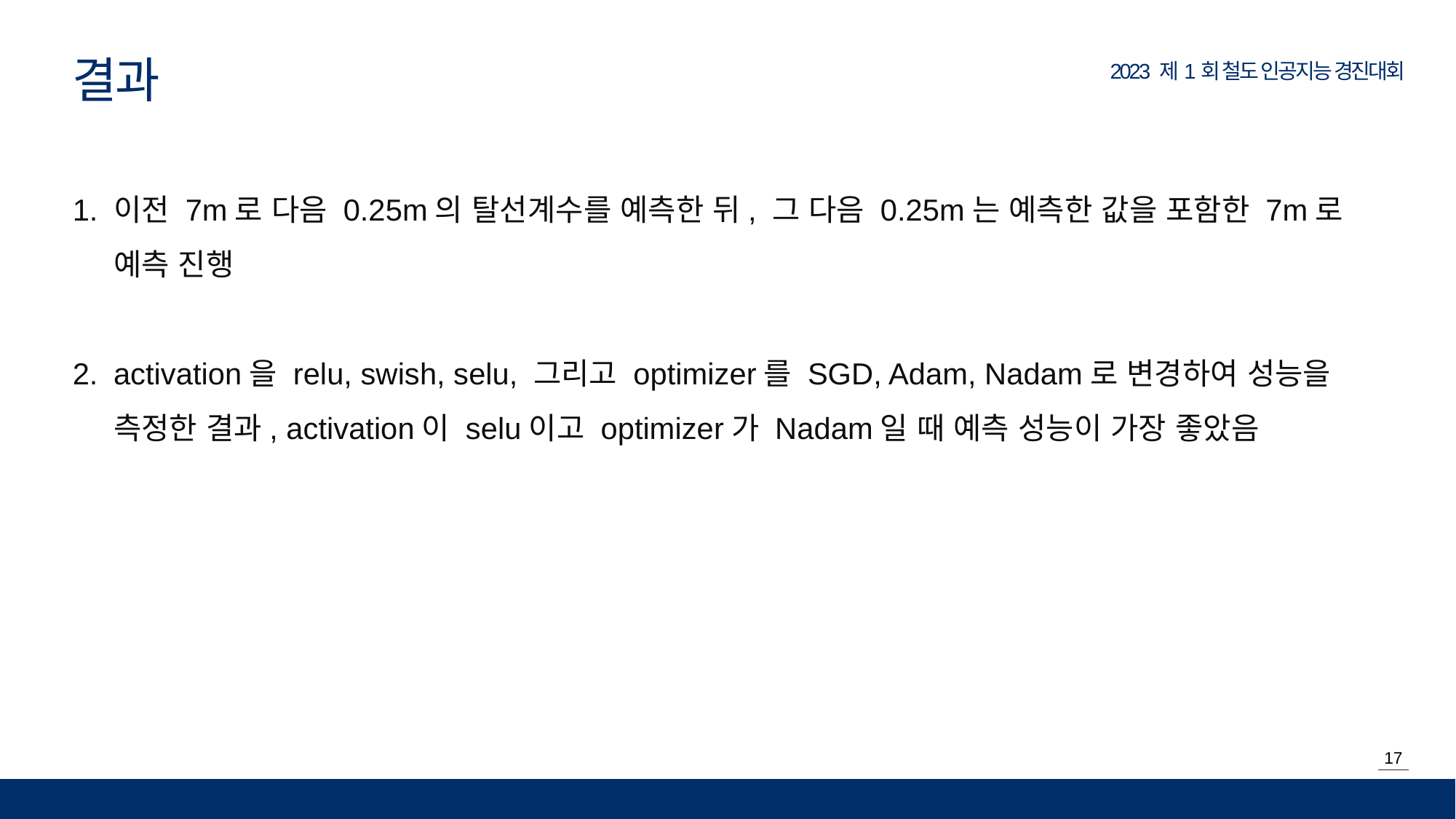

결과
이전 7m로 다음 0.25m의 탈선계수를 예측한 뒤, 그 다음 0.25m는 예측한 값을 포함한 7m로 예측 진행

activation을 relu, swish, selu, 그리고 optimizer를 SGD, Adam, Nadam로 변경하여 성능을 측정한 결과, activation이 selu이고 optimizer가 Nadam일 때 예측 성능이 가장 좋았음